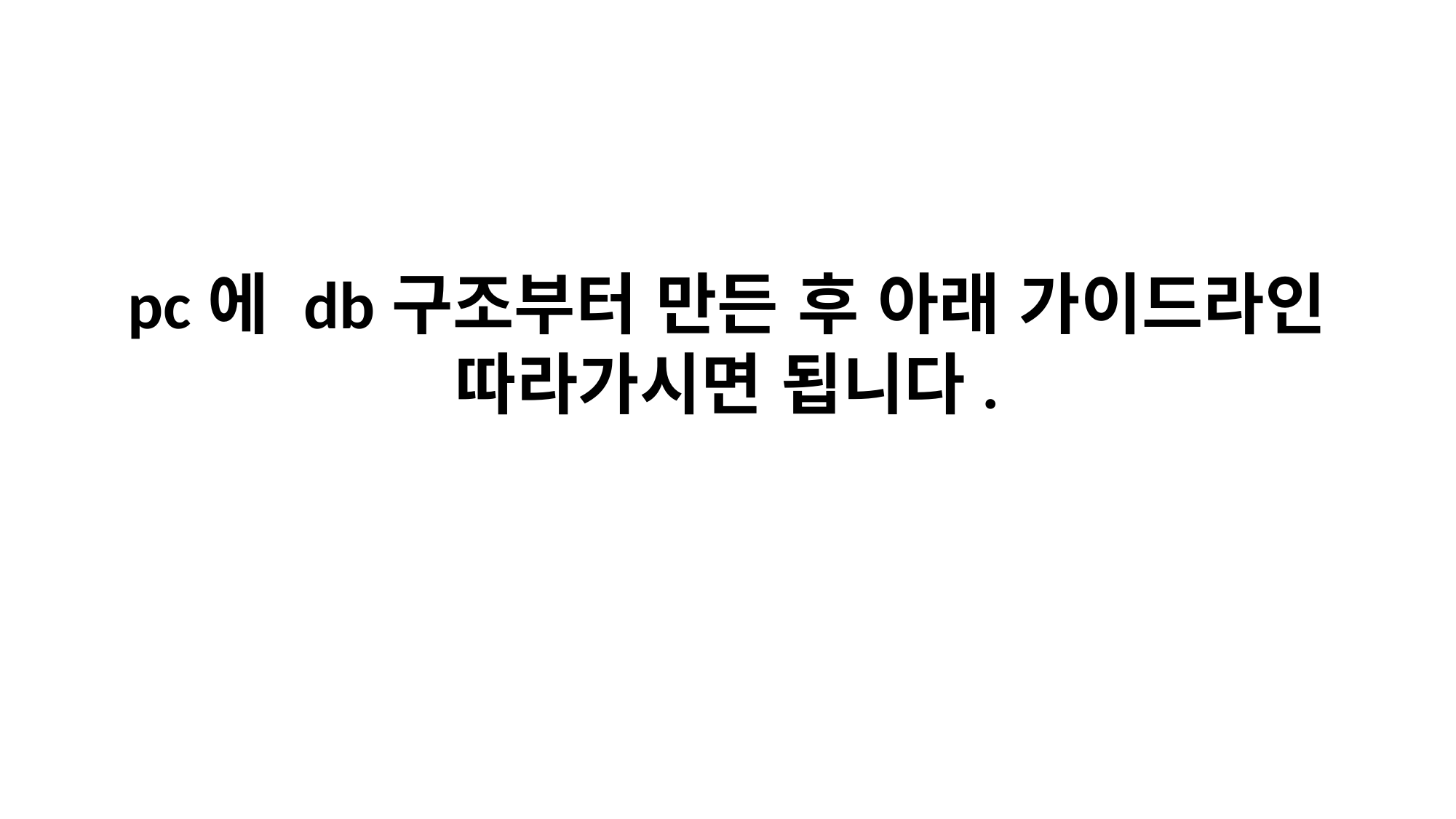

# pc에 db구조부터 만든 후 아래 가이드라인 따라가시면 됩니다.